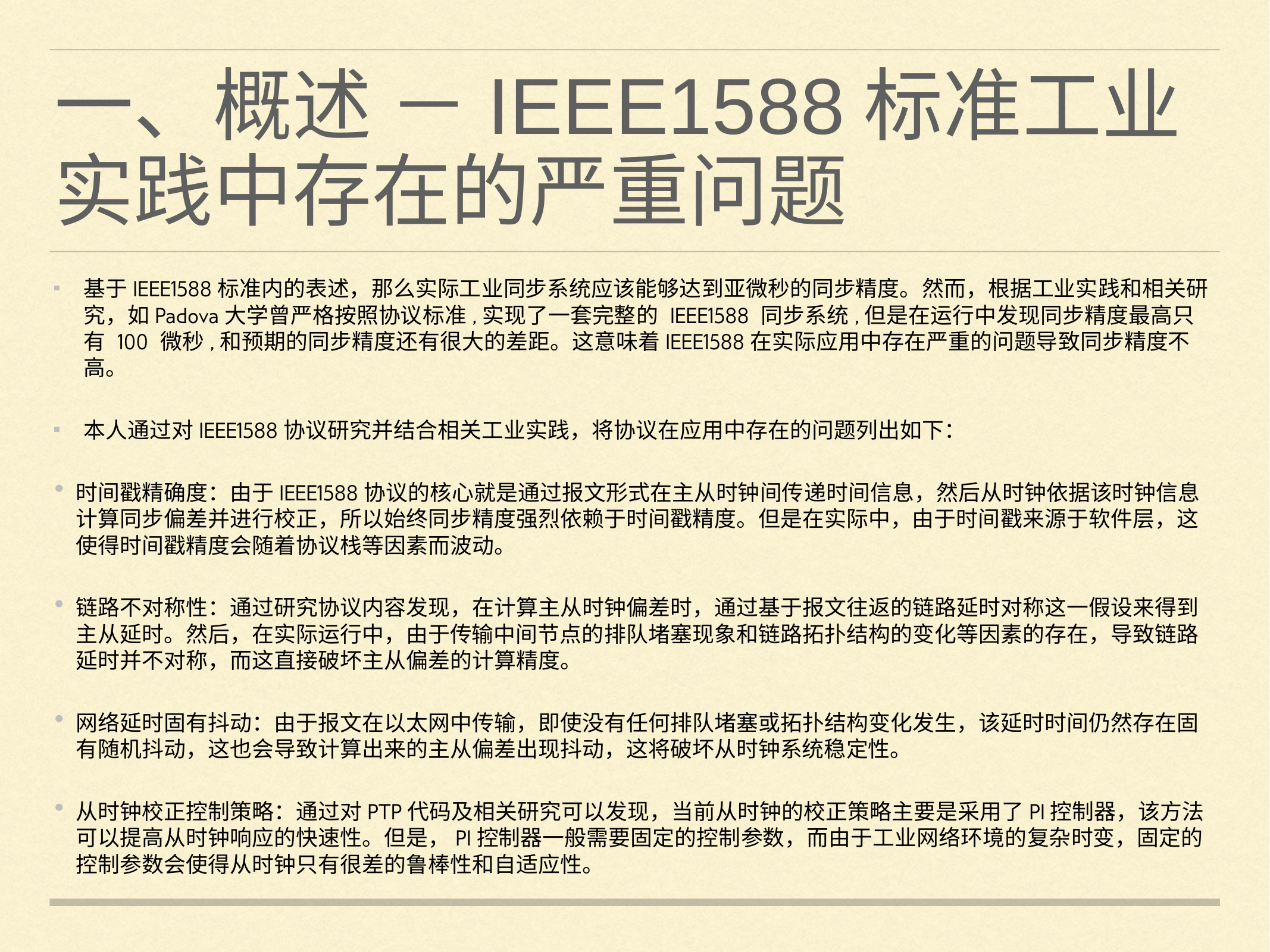

# 一、概述 －IEEE1588标准工业实践中存在的严重问题
基于IEEE1588标准内的表述，那么实际工业同步系统应该能够达到亚微秒的同步精度。然而，根据工业实践和相关研究，如Padova大学曾严格按照协议标准,实现了一套完整的 IEEE1588 同步系统,但是在运行中发现同步精度最高只有 100 微秒,和预期的同步精度还有很大的差距。这意味着IEEE1588在实际应用中存在严重的问题导致同步精度不高。
本人通过对IEEE1588协议研究并结合相关工业实践，将协议在应用中存在的问题列出如下：
时间戳精确度：由于IEEE1588协议的核心就是通过报文形式在主从时钟间传递时间信息，然后从时钟依据该时钟信息计算同步偏差并进行校正，所以始终同步精度强烈依赖于时间戳精度。但是在实际中，由于时间戳来源于软件层，这使得时间戳精度会随着协议栈等因素而波动。
链路不对称性：通过研究协议内容发现，在计算主从时钟偏差时，通过基于报文往返的链路延时对称这一假设来得到主从延时。然后，在实际运行中，由于传输中间节点的排队堵塞现象和链路拓扑结构的变化等因素的存在，导致链路延时并不对称，而这直接破坏主从偏差的计算精度。
网络延时固有抖动：由于报文在以太网中传输，即使没有任何排队堵塞或拓扑结构变化发生，该延时时间仍然存在固有随机抖动，这也会导致计算出来的主从偏差出现抖动，这将破坏从时钟系统稳定性。
从时钟校正控制策略：通过对PTP代码及相关研究可以发现，当前从时钟的校正策略主要是采用了PI控制器，该方法可以提高从时钟响应的快速性。但是，PI控制器一般需要固定的控制参数，而由于工业网络环境的复杂时变，固定的控制参数会使得从时钟只有很差的鲁棒性和自适应性。